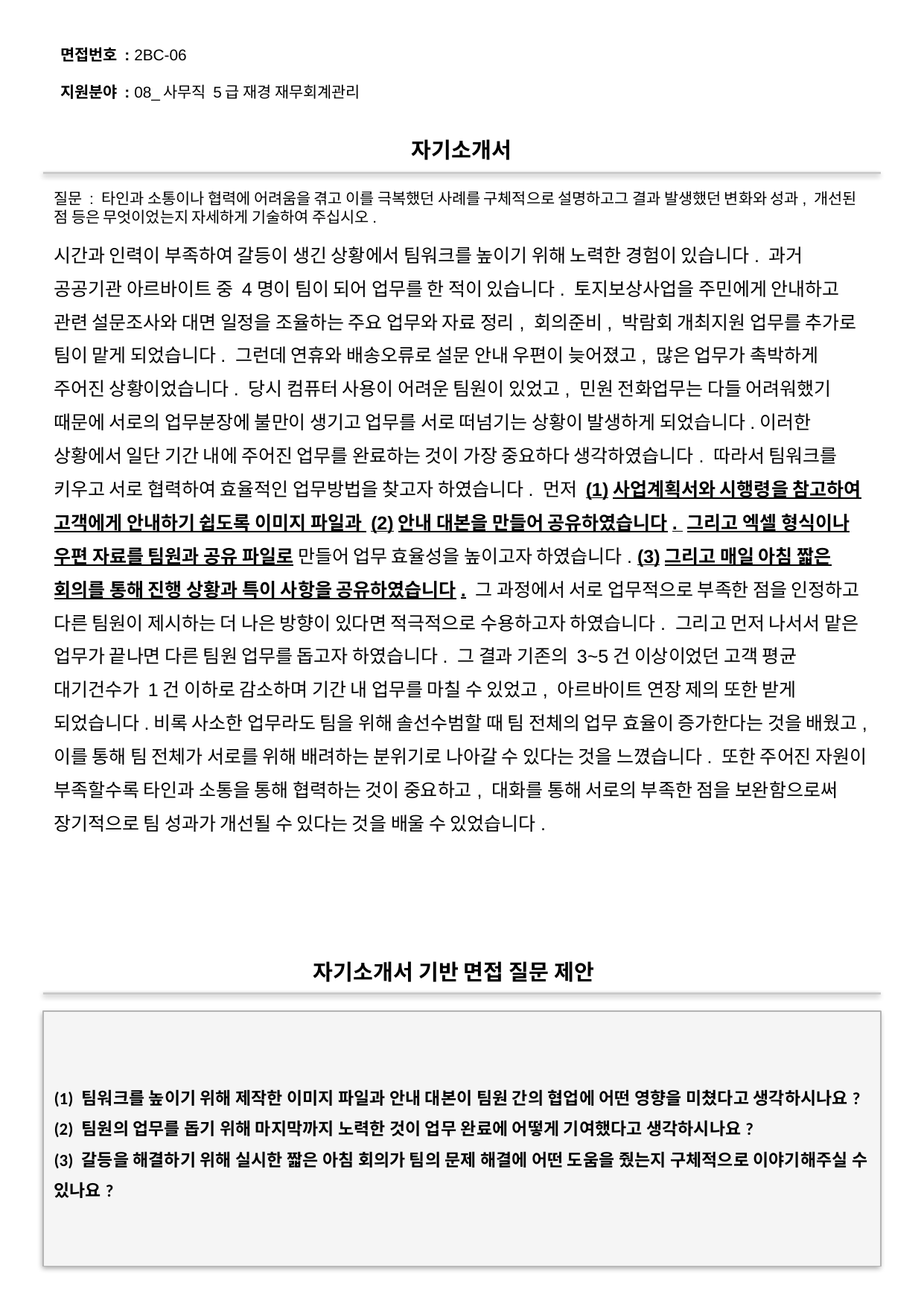

면접번호 : 2BC-06

지원분야 : 08_사무직 5급 재경 재무회계관리
#

자기소개서

질문 : 타인과 소통이나 협력에 어려움을 겪고 이를 극복했던 사례를 구체적으로 설명하고그 결과 발생했던 변화와 성과, 개선된 점 등은 무엇이었는지 자세하게 기술하여 주십시오.

시간과 인력이 부족하여 갈등이 생긴 상황에서 팀워크를 높이기 위해 노력한 경험이 있습니다. 과거 공공기관 아르바이트 중 4명이 팀이 되어 업무를 한 적이 있습니다. 토지보상사업을 주민에게 안내하고 관련 설문조사와 대면 일정을 조율하는 주요 업무와 자료 정리, 회의준비, 박람회 개최지원 업무를 추가로 팀이 맡게 되었습니다. 그런데 연휴와 배송오류로 설문 안내 우편이 늦어졌고, 많은 업무가 촉박하게 주어진 상황이었습니다. 당시 컴퓨터 사용이 어려운 팀원이 있었고, 민원 전화업무는 다들 어려워했기 때문에 서로의 업무분장에 불만이 생기고 업무를 서로 떠넘기는 상황이 발생하게 되었습니다.이러한 상황에서 일단 기간 내에 주어진 업무를 완료하는 것이 가장 중요하다 생각하였습니다. 따라서 팀워크를 키우고 서로 협력하여 효율적인 업무방법을 찾고자 하였습니다. 먼저 (1)사업계획서와 시행령을 참고하여 고객에게 안내하기 쉽도록 이미지 파일과 (2)안내 대본을 만들어 공유하였습니다. 그리고 엑셀 형식이나 우편 자료를 팀원과 공유 파일로 만들어 업무 효율성을 높이고자 하였습니다. (3)그리고 매일 아침 짧은 회의를 통해 진행 상황과 특이 사항을 공유하였습니다. 그 과정에서 서로 업무적으로 부족한 점을 인정하고 다른 팀원이 제시하는 더 나은 방향이 있다면 적극적으로 수용하고자 하였습니다. 그리고 먼저 나서서 맡은 업무가 끝나면 다른 팀원 업무를 돕고자 하였습니다. 그 결과 기존의 3~5건 이상이었던 고객 평균 대기건수가 1건 이하로 감소하며 기간 내 업무를 마칠 수 있었고, 아르바이트 연장 제의 또한 받게 되었습니다.비록 사소한 업무라도 팀을 위해 솔선수범할 때 팀 전체의 업무 효율이 증가한다는 것을 배웠고, 이를 통해 팀 전체가 서로를 위해 배려하는 분위기로 나아갈 수 있다는 것을 느꼈습니다. 또한 주어진 자원이 부족할수록 타인과 소통을 통해 협력하는 것이 중요하고, 대화를 통해 서로의 부족한 점을 보완함으로써 장기적으로 팀 성과가 개선될 수 있다는 것을 배울 수 있었습니다.

자기소개서 기반 면접 질문 제안

(1) 팀워크를 높이기 위해 제작한 이미지 파일과 안내 대본이 팀원 간의 협업에 어떤 영향을 미쳤다고 생각하시나요?
(2) 팀원의 업무를 돕기 위해 마지막까지 노력한 것이 업무 완료에 어떻게 기여했다고 생각하시나요?
(3) 갈등을 해결하기 위해 실시한 짧은 아침 회의가 팀의 문제 해결에 어떤 도움을 줬는지 구체적으로 이야기해주실 수 있나요?